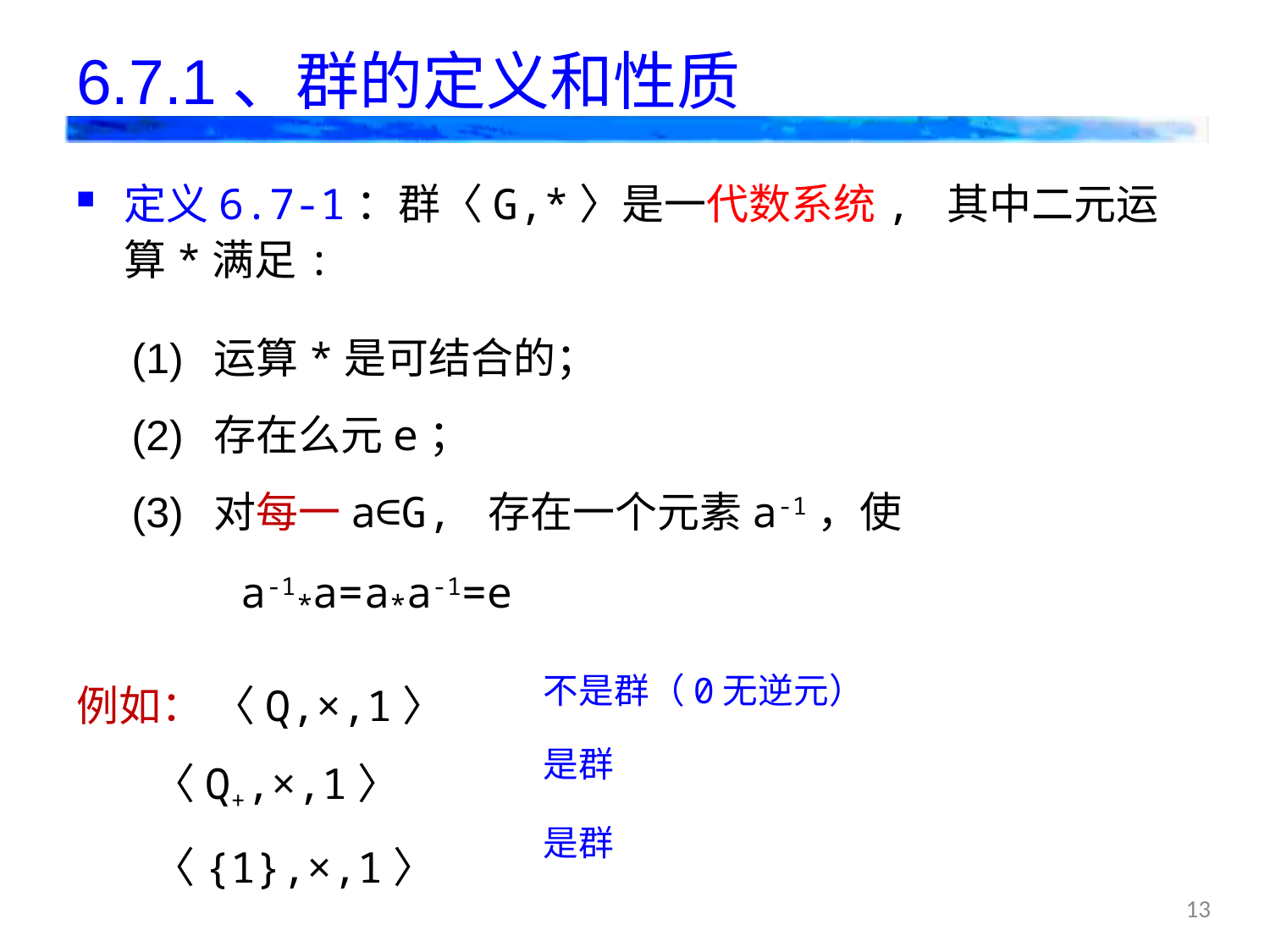

# 6.7.1、群的定义和性质
定义6.7-1：群〈G,*〉是一代数系统, 其中二元运算*满足:
运算*是可结合的；
存在么元e；
对每一a∈G, 存在一个元素a-1，使
      a-1*a=a*a-1=e
例如： 〈Q,×,1〉
       〈Q+,×,1〉
       〈{1},×,1〉

不是群（0无逆元）
是群
是群
13